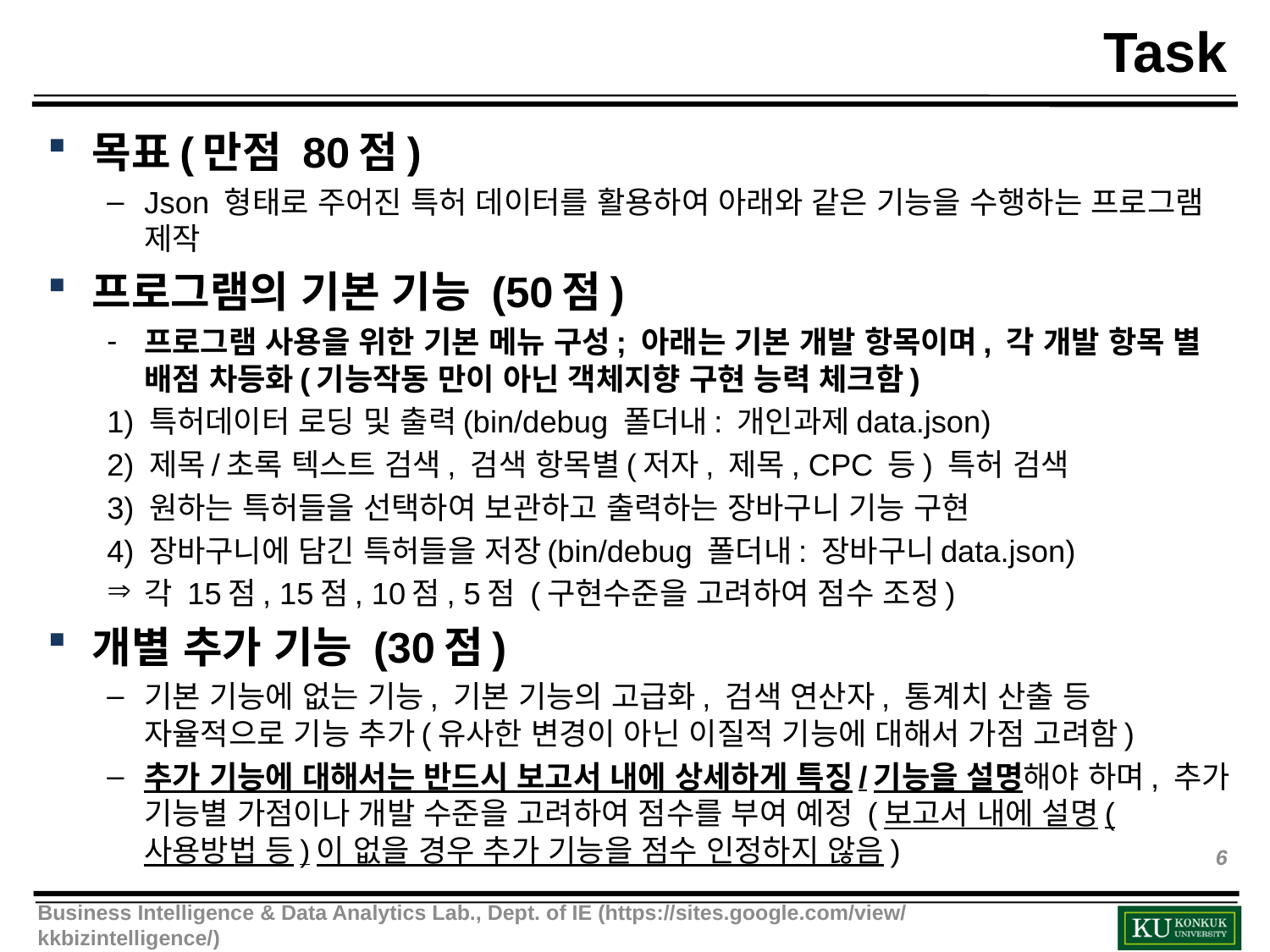

# Task
목표(만점 80점)
Json 형태로 주어진 특허 데이터를 활용하여 아래와 같은 기능을 수행하는 프로그램 제작
프로그램의 기본 기능 (50점)
프로그램 사용을 위한 기본 메뉴 구성; 아래는 기본 개발 항목이며, 각 개발 항목 별 배점 차등화(기능작동 만이 아닌 객체지향 구현 능력 체크함)
1) 특허데이터 로딩 및 출력(bin/debug 폴더내: 개인과제data.json)
2) 제목/초록 텍스트 검색, 검색 항목별(저자, 제목, CPC 등) 특허 검색
3) 원하는 특허들을 선택하여 보관하고 출력하는 장바구니 기능 구현
4) 장바구니에 담긴 특허들을 저장(bin/debug 폴더내: 장바구니data.json)
각 15점, 15점, 10점, 5점 (구현수준을 고려하여 점수 조정)
개별 추가 기능 (30점)
기본 기능에 없는 기능, 기본 기능의 고급화, 검색 연산자, 통계치 산출 등
자율적으로 기능 추가(유사한 변경이 아닌 이질적 기능에 대해서 가점 고려함)
추가 기능에 대해서는 반드시 보고서 내에 상세하게 특징/기능을 설명해야 하며, 추가 기능별 가점이나 개발 수준을 고려하여 점수를 부여 예정 (보고서 내에 설명(사용방법 등)이 없을 경우 추가 기능을 점수 인정하지 않음)
6
Business Intelligence & Data Analytics Lab., Dept. of IE (https://sites.google.com/view/kkbizintelligence/)